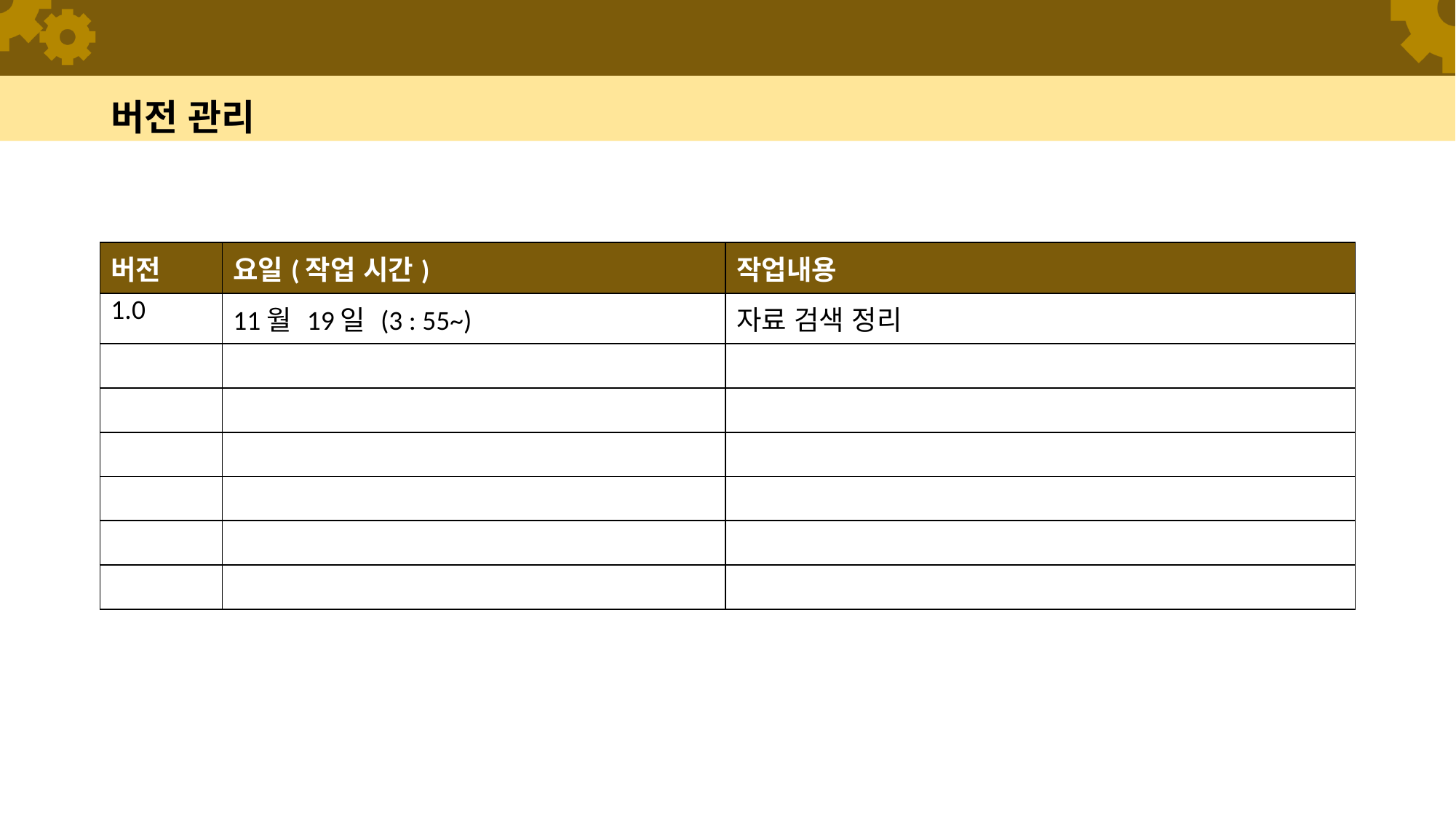

# 버전 관리
| 버전 | 요일(작업 시간) | 작업내용 |
| --- | --- | --- |
| 1.0 | 11월 19일 (3 : 55~) | 자료 검색 정리 |
|  |  |  |
|  |  |  |
|  |  |  |
|  |  |  |
|  |  |  |
|  |  |  |